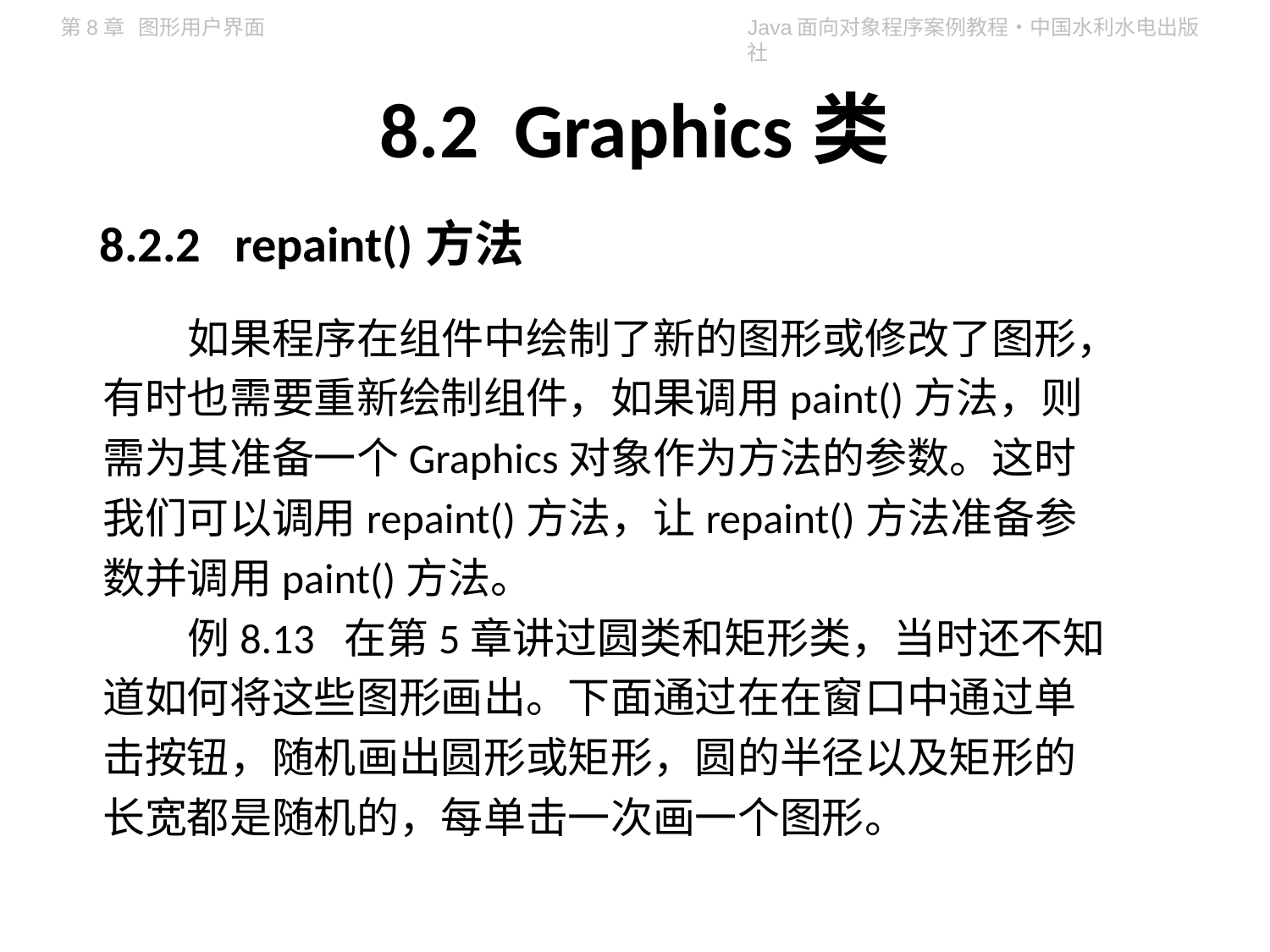

# 8.2  Graphics类
8.2.2   repaint()方法
如果程序在组件中绘制了新的图形或修改了图形，有时也需要重新绘制组件，如果调用paint()方法，则需为其准备一个Graphics对象作为方法的参数。这时我们可以调用repaint()方法，让repaint()方法准备参数并调用paint()方法。
例8.13  在第5章讲过圆类和矩形类，当时还不知道如何将这些图形画出。下面通过在在窗口中通过单击按钮，随机画出圆形或矩形，圆的半径以及矩形的长宽都是随机的，每单击一次画一个图形。